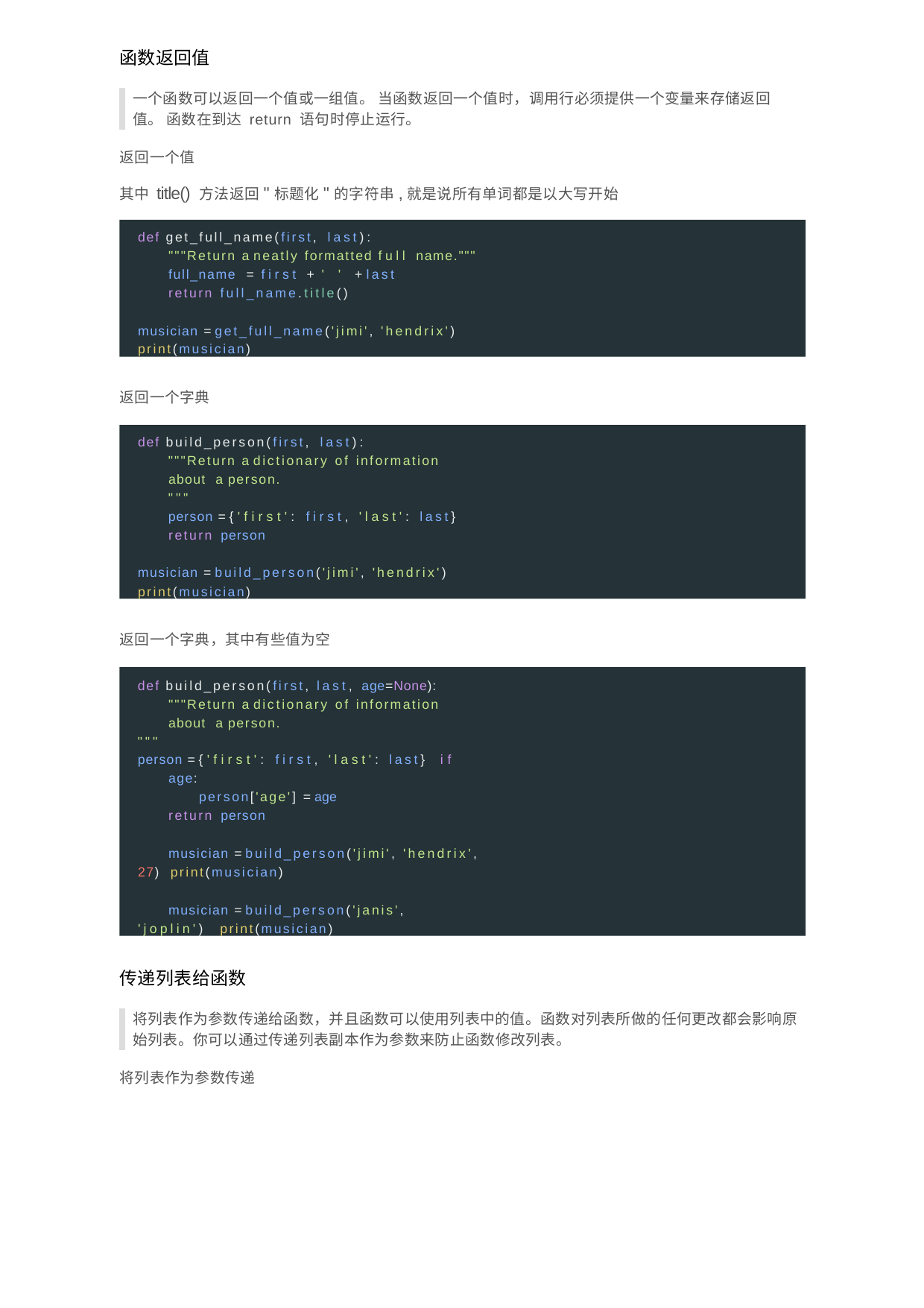

函数返回值

一个函数可以返回一个值或一组值。 当函数返回一个值时，调用行必须提供一个变量来存储返回 值。 函数在到达 return 语句时停止运行。

返回⼀个值

其中title() ⽅法返回"标题化"的字符串,就是说所有单词都是以⼤写开始

def get_full_name(first, last):
"""Return a neatly formatted full name."""  full_name  =  first +  ' ' + last
return full_name.title()

musician = get_full_name('jimi', 'hendrix')  print(musician)
返回⼀个字典
def build_person(first, last):
"""Return a dictionary of information  about  a person.
"""
person = {'first': first, 'last': last}  return person

musician = build_person('jimi', 'hendrix')  print(musician)
返回⼀个字典，其中有些值为空
def build_person(first, last, age=None):  """Return a dictionary of information  about  a person.
"""
person = {'first': first, 'last': last}  if age:
person['age'] = age  return person

musician = build_person('jimi', 'hendrix', 27)  print(musician)

musician = build_person('janis', 'joplin')  print(musician)
传递列表给函数

将列表作为参数传递给函数，并且函数可以使用列表中的值。函数对列表所做的任何更改都会影响原 始列表。你可以通过传递列表副本作为参数来防止函数修改列表。

将列表作为参数传递